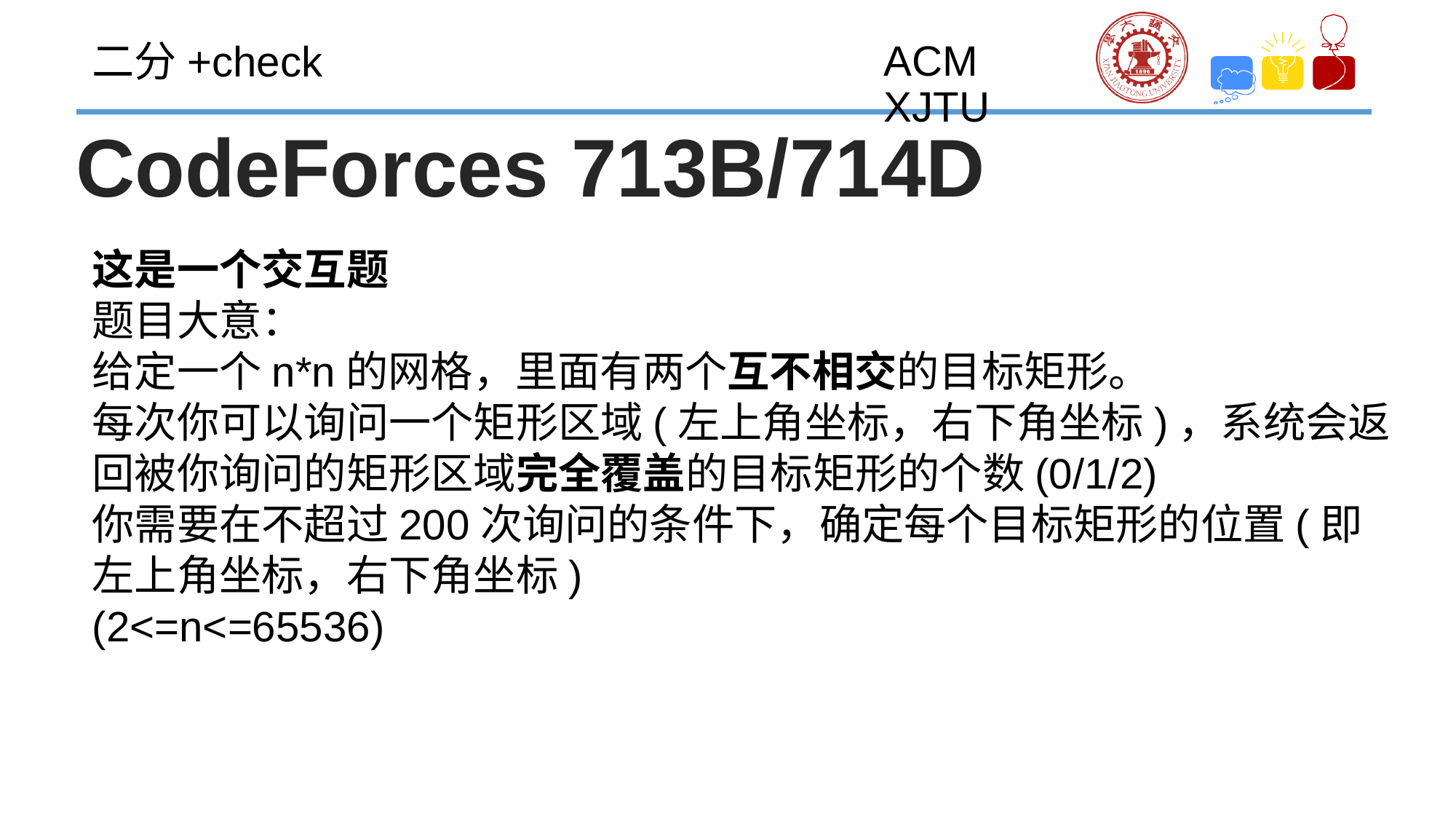

二分+check
CodeForces 713B/714D
这是一个交互题
题目大意：
给定一个n*n的网格，里面有两个互不相交的目标矩形。
每次你可以询问一个矩形区域(左上角坐标，右下角坐标)，系统会返回被你询问的矩形区域完全覆盖的目标矩形的个数(0/1/2)
你需要在不超过200次询问的条件下，确定每个目标矩形的位置(即左上角坐标，右下角坐标)
(2<=n<=65536)